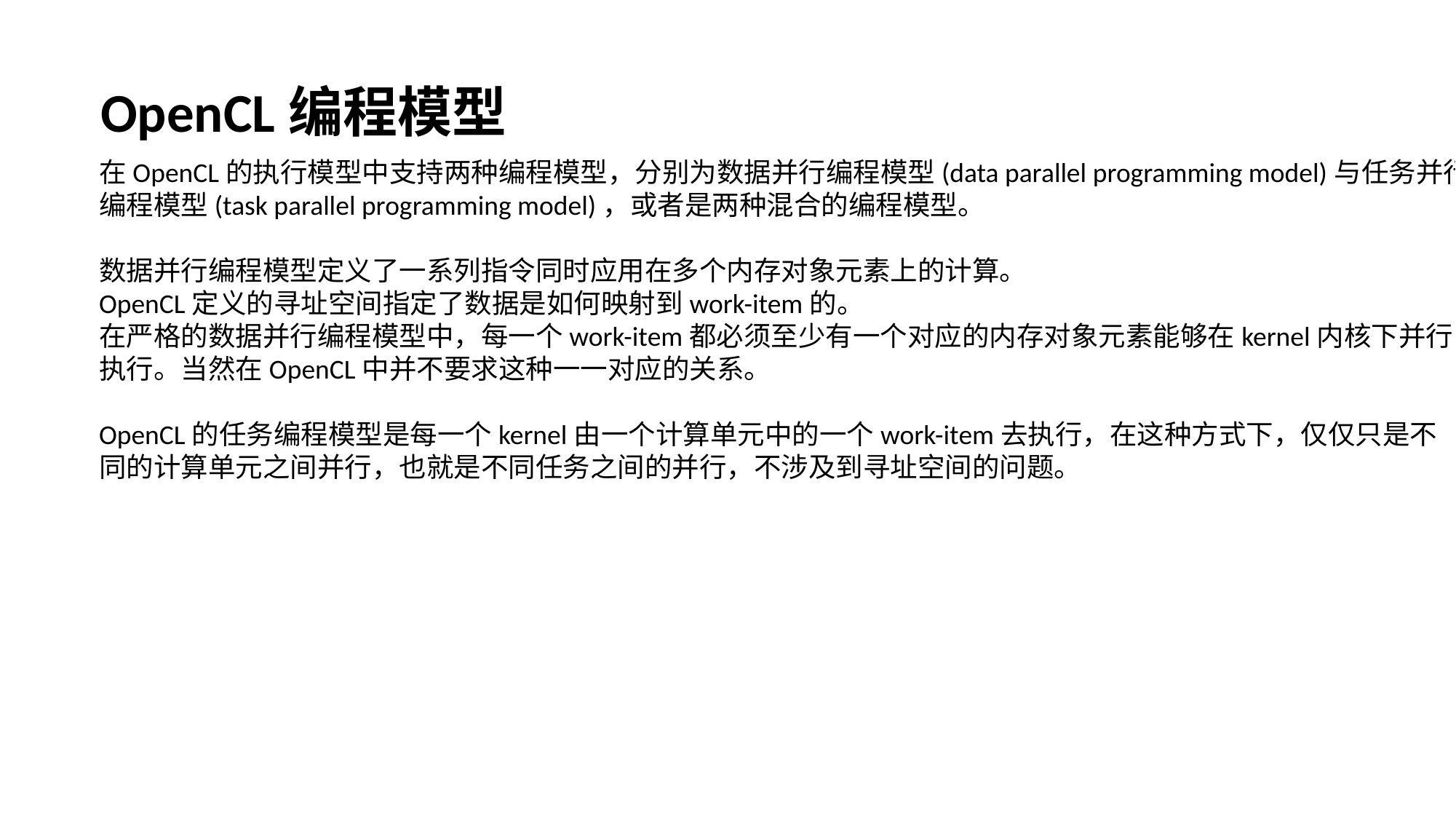

OpenCL编程模型
在OpenCL的执行模型中支持两种编程模型，分别为数据并行编程模型(data parallel programming model)与任务并行
编程模型(task parallel programming model)，或者是两种混合的编程模型。

数据并行编程模型定义了一系列指令同时应用在多个内存对象元素上的计算。
OpenCL定义的寻址空间指定了数据是如何映射到work-item的。
在严格的数据并行编程模型中，每一个work-item都必须至少有一个对应的内存对象元素能够在kernel内核下并行
执行。当然在OpenCL中并不要求这种一一对应的关系。

OpenCL的任务编程模型是每一个kernel由一个计算单元中的一个work-item去执行，在这种方式下，仅仅只是不
同的计算单元之间并行，也就是不同任务之间的并行，不涉及到寻址空间的问题。